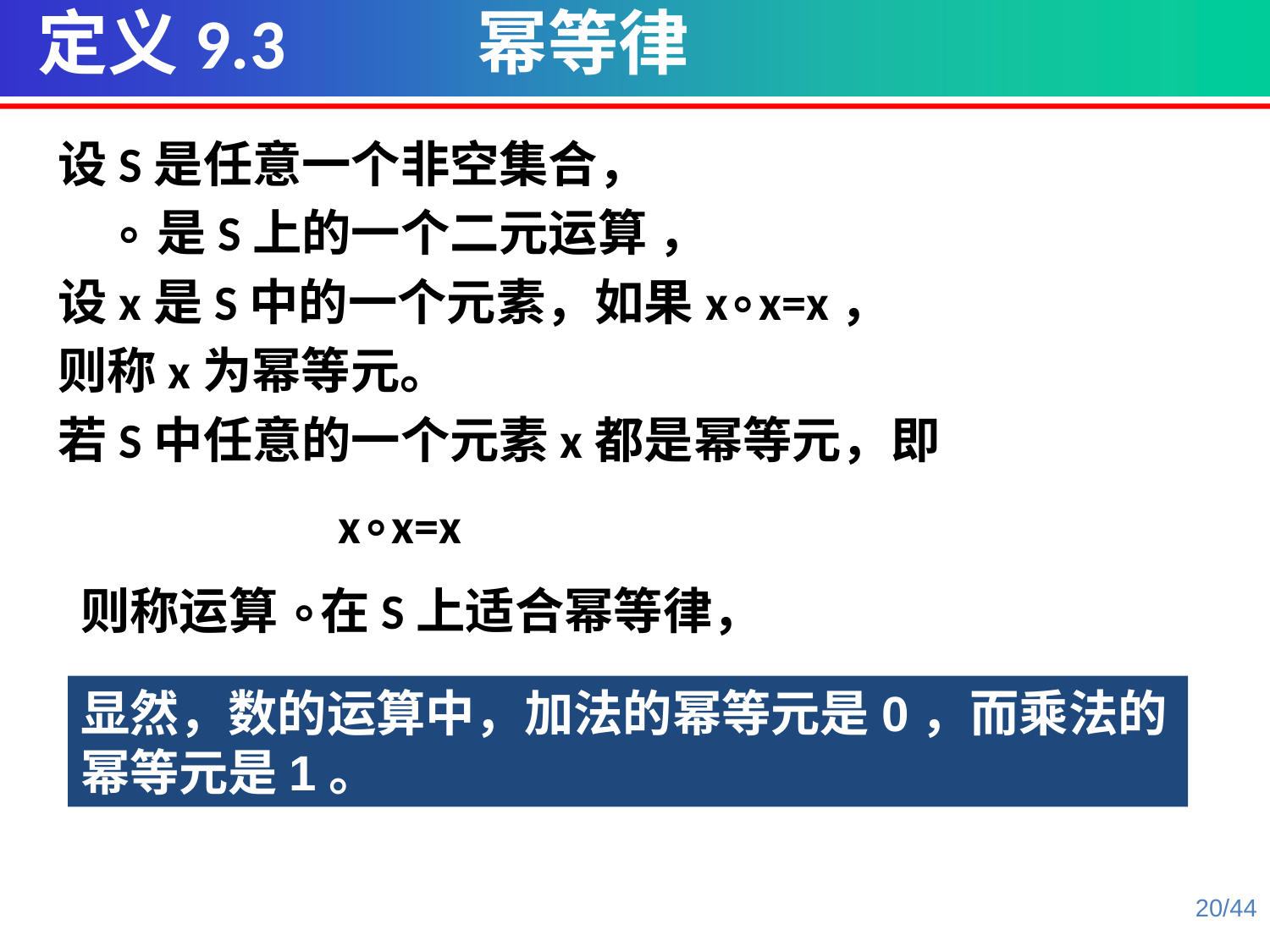

定义9.3           幂等律
设S是任意一个非空集合，
     ∘是S上的一个二元运算 ，
设x是S中的一个元素，如果x∘x=x，
则称x为幂等元。
若S中任意的一个元素x都是幂等元，即
                         x∘x=x
 则称运算 ∘在S上适合幂等律，
显然，数的运算中，加法的幂等元是0，而乘法的幂等元是1。
20/44